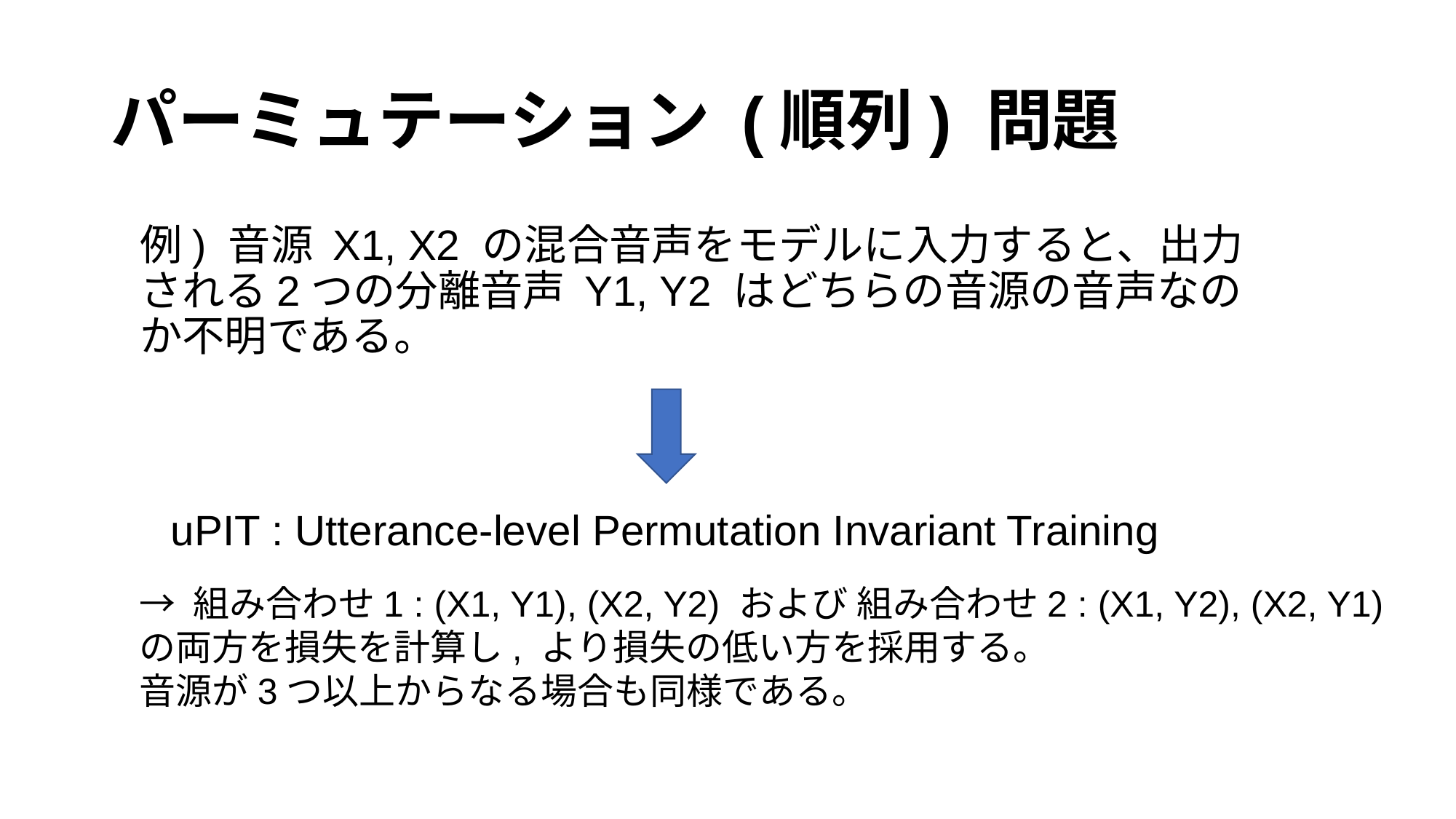

# パーミュテーション (順列) 問題
例) 音源 X1, X2 の混合音声をモデルに入力すると、出力される2つの分離音声 Y1, Y2 はどちらの音源の音声なのか不明である。

uPIT : Utterance-level Permutation Invariant Training
→ 組み合わせ1 : (X1, Y1), (X2, Y2) および 組み合わせ2 : (X1, Y2), (X2, Y1)の両方を損失を計算し, より損失の低い方を採用する。
音源が3つ以上からなる場合も同様である。